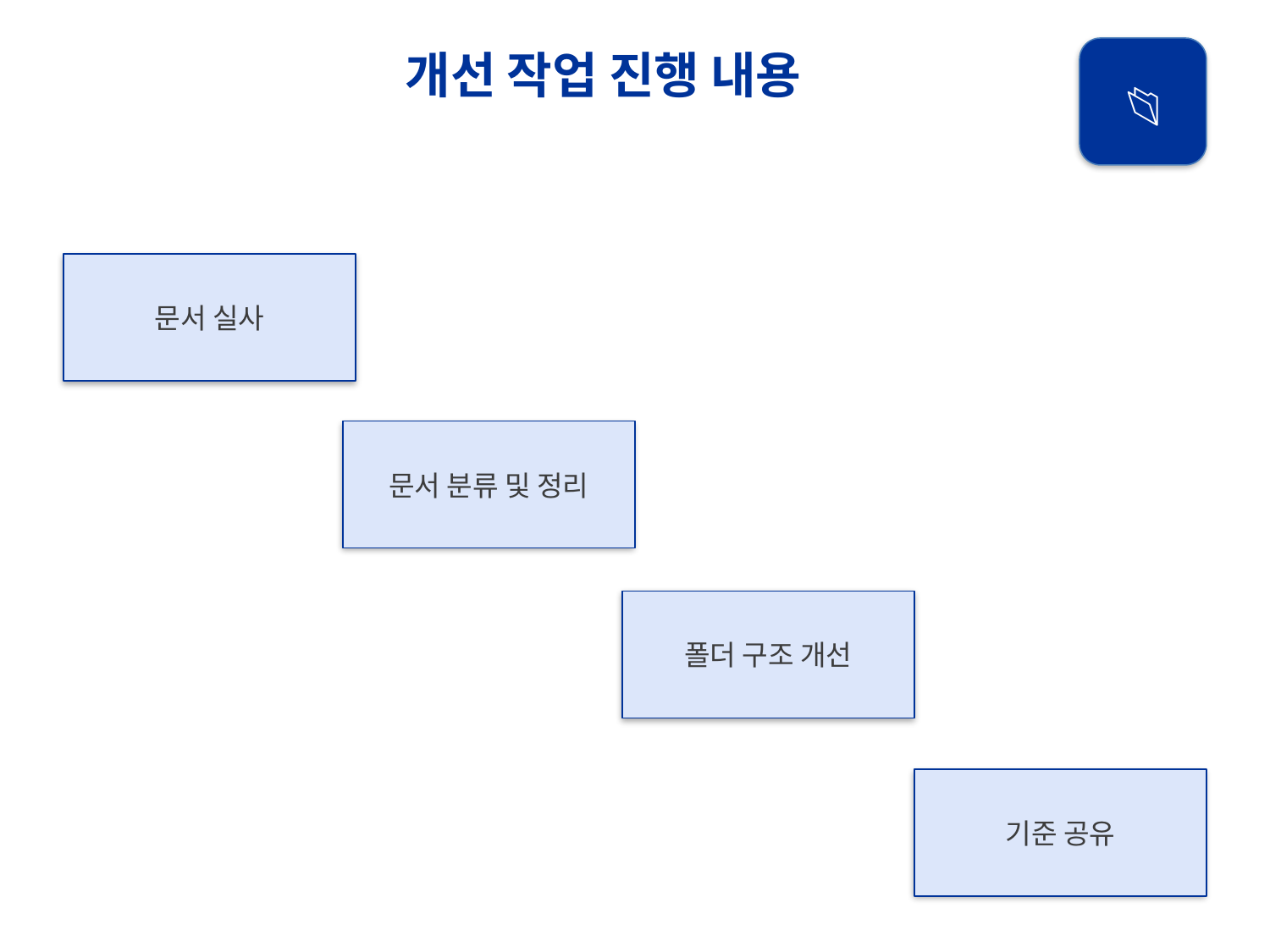

개선 작업 진행 내용
📂
문서 실사
문서 분류 및 정리
폴더 구조 개선
기준 공유